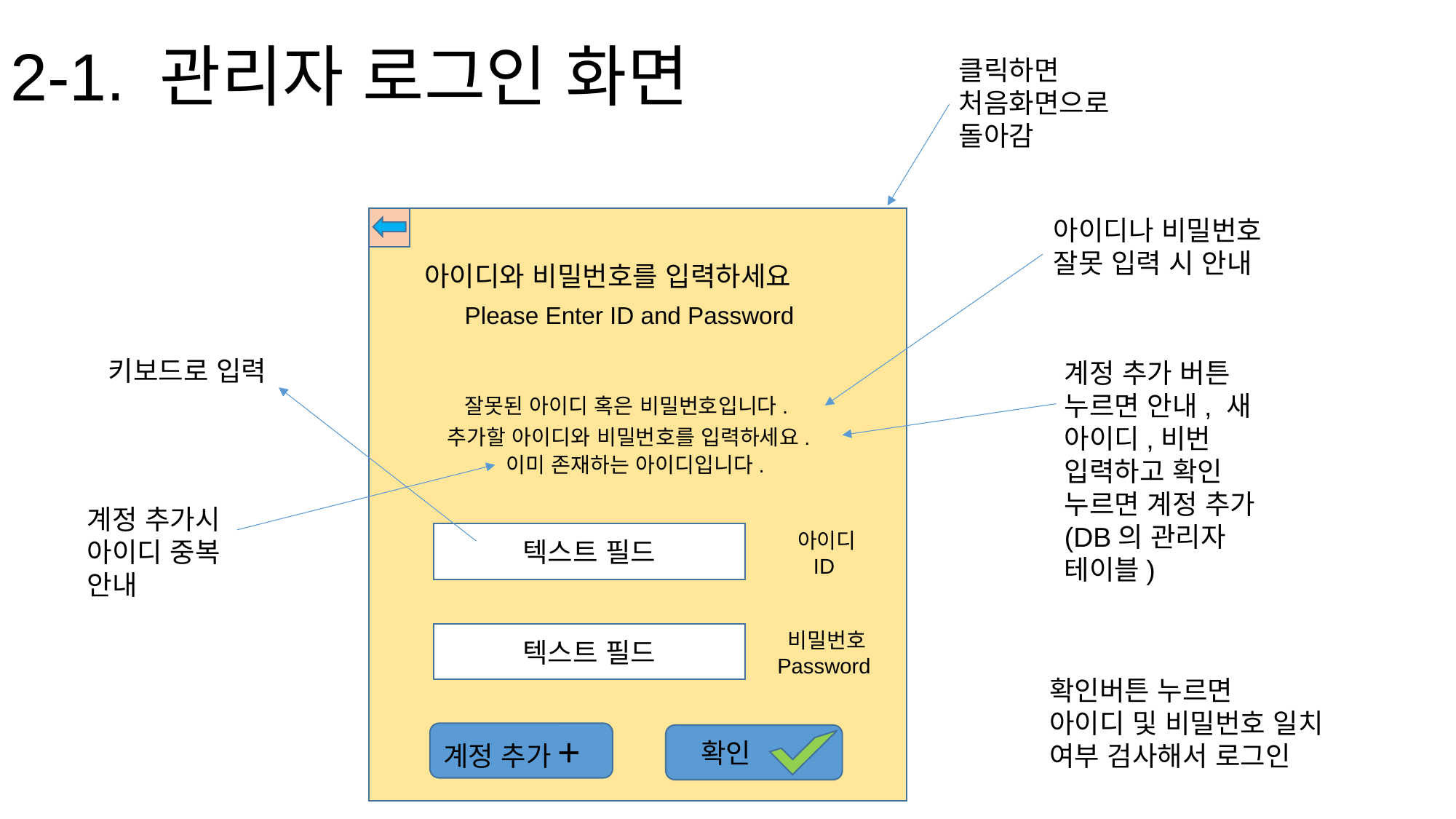

# 2-1. 관리자 로그인 화면
클릭하면 처음화면으로 돌아감

아이디나 비밀번호 잘못 입력 시 안내

아이디와 비밀번호를 입력하세요
Please Enter ID and Password
키보드로 입력
계정 추가 버튼 누르면 안내, 새 아이디,비번 입력하고 확인 누르면 계정 추가(DB의 관리자 테이블)
잘못된 아이디 혹은 비밀번호입니다.
추가할 아이디와 비밀번호를 입력하세요.
이미 존재하는 아이디입니다.
계정 추가시 아이디 중복 안내
아이디
ID
텍스트 필드
비밀번호
Password
텍스트 필드
확인버튼 누르면
아이디 및 비밀번호 일치 여부 검사해서 로그인

계정 추가+
  확인